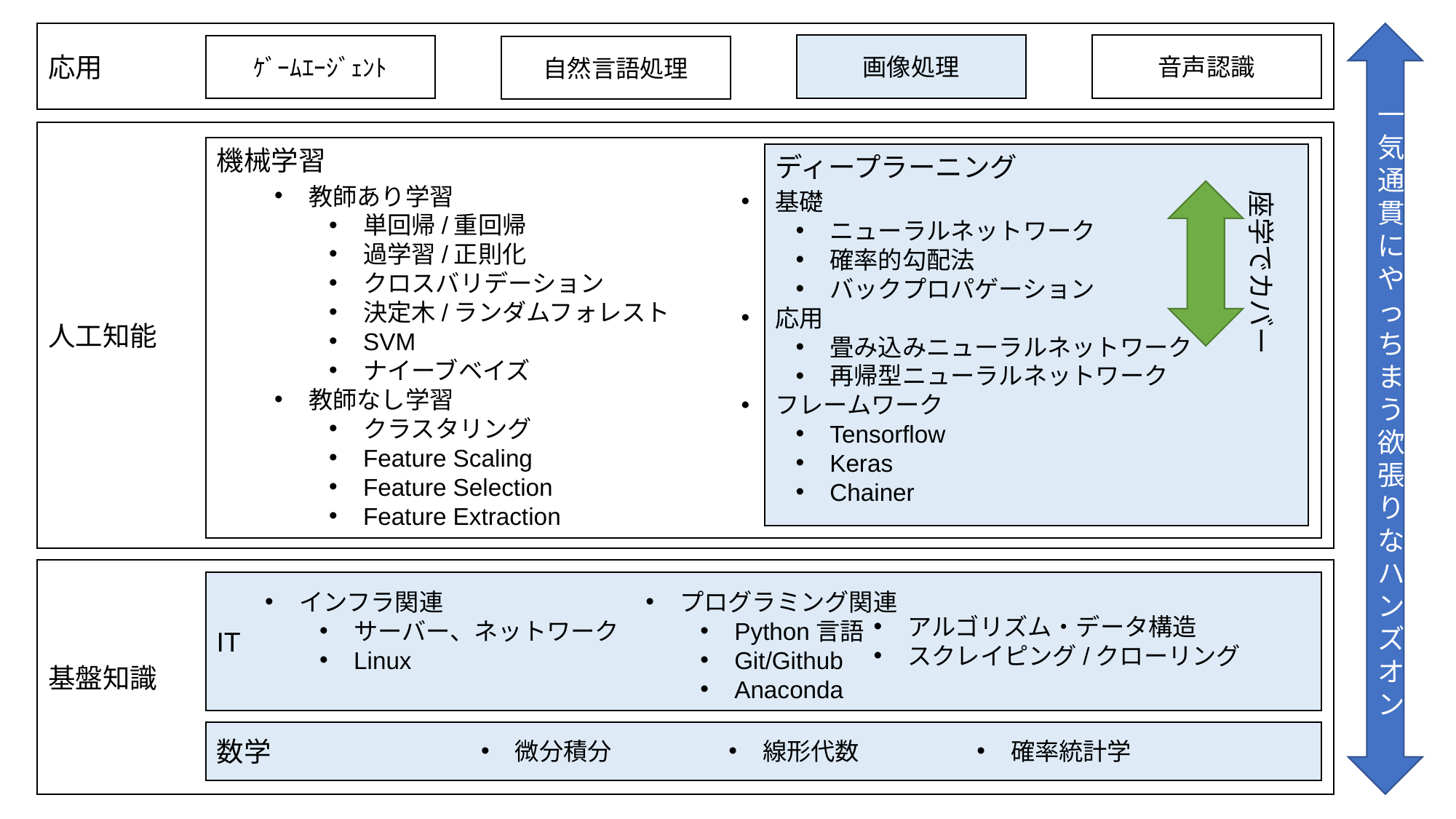

一気通貫にやっちまう欲張りなハンズオン
応用
画像処理
音声認識
ｹﾞｰﾑｴｰｼﾞｪﾝﾄ
自然言語処理
人工知能
機械学習
ディープラーニング
教師あり学習
単回帰/重回帰
過学習/正則化
クロスバリデーション
決定木/ランダムフォレスト
SVM
ナイーブベイズ
教師なし学習
クラスタリング
Feature Scaling
Feature Selection
Feature Extraction
座学でカバー
基礎
ニューラルネットワーク
確率的勾配法
バックプロパゲーション
応用
畳み込みニューラルネットワーク
再帰型ニューラルネットワーク
フレームワーク
Tensorflow
Keras
Chainer

基盤知識
IT
プログラミング関連
Python言語
Git/Github
Anaconda
インフラ関連
サーバー、ネットワーク
Linux
アルゴリズム・データ構造
スクレイピング/クローリング
数学
微分積分
線形代数
確率統計学